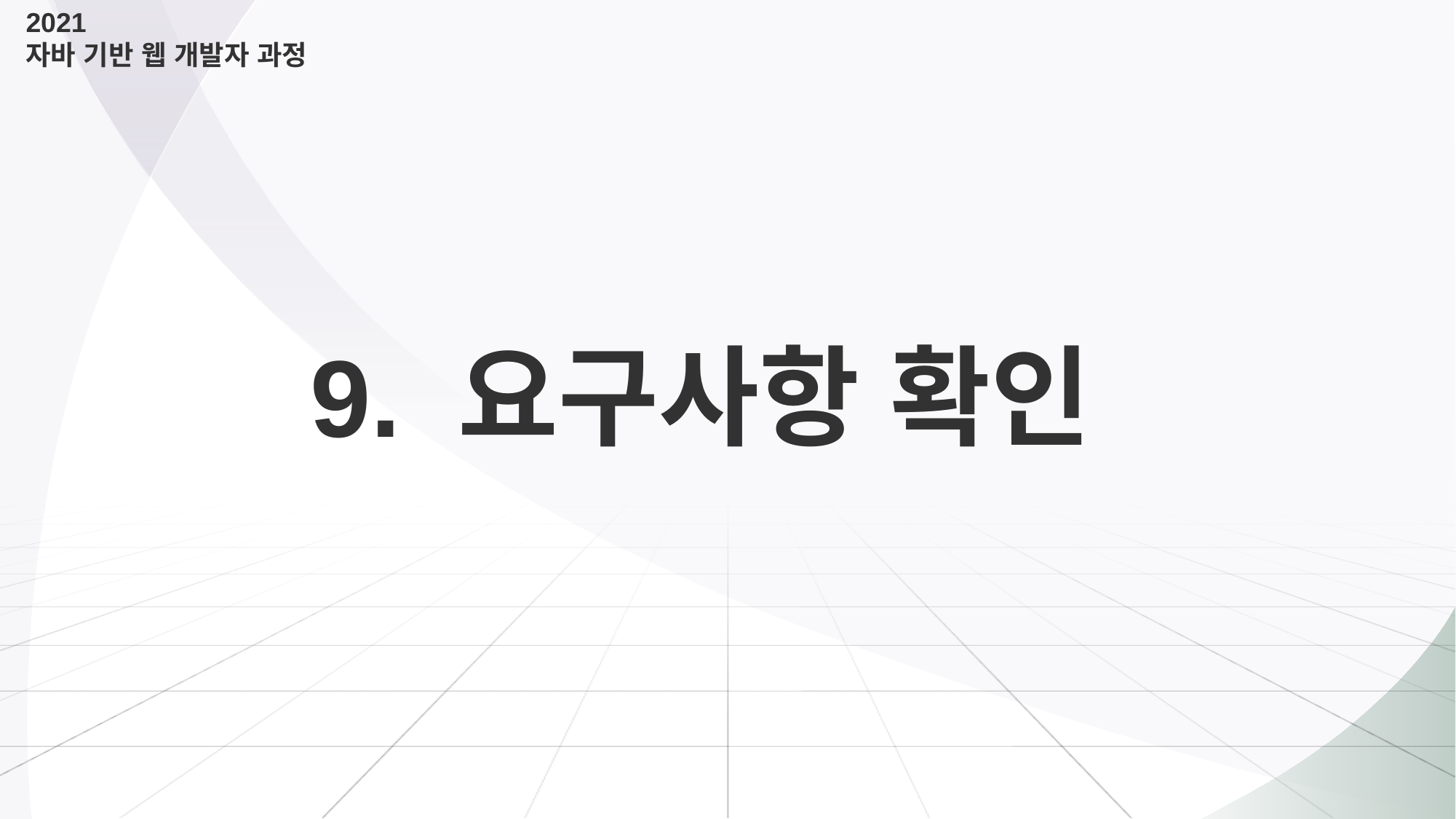

2021
자바 기반 웹 개발자 과정
9. 요구사항 확인